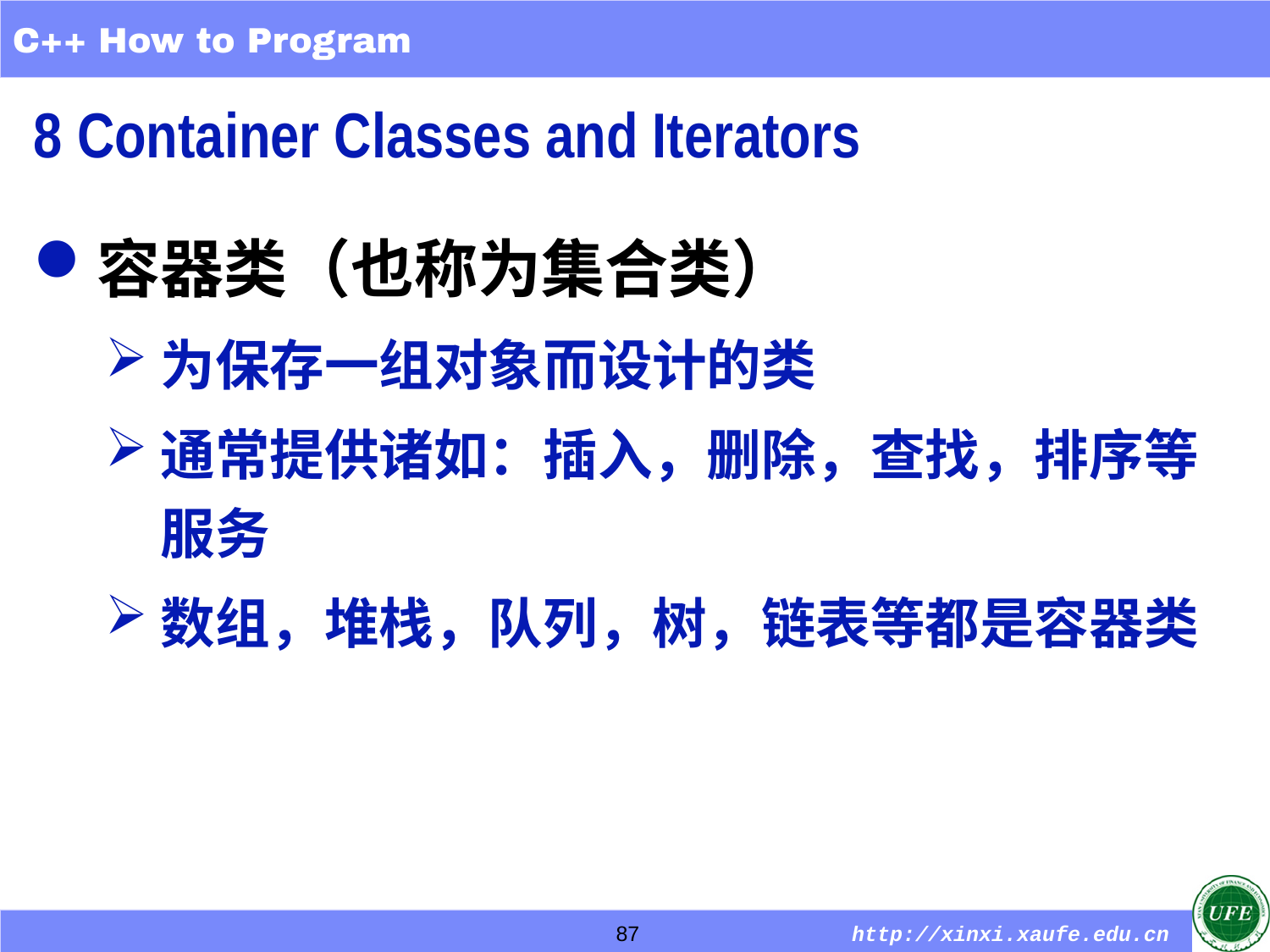

8 Container Classes and Iterators
容器类（也称为集合类）
为保存一组对象而设计的类
通常提供诸如：插入，删除，查找，排序等服务
数组，堆栈，队列，树，链表等都是容器类
87